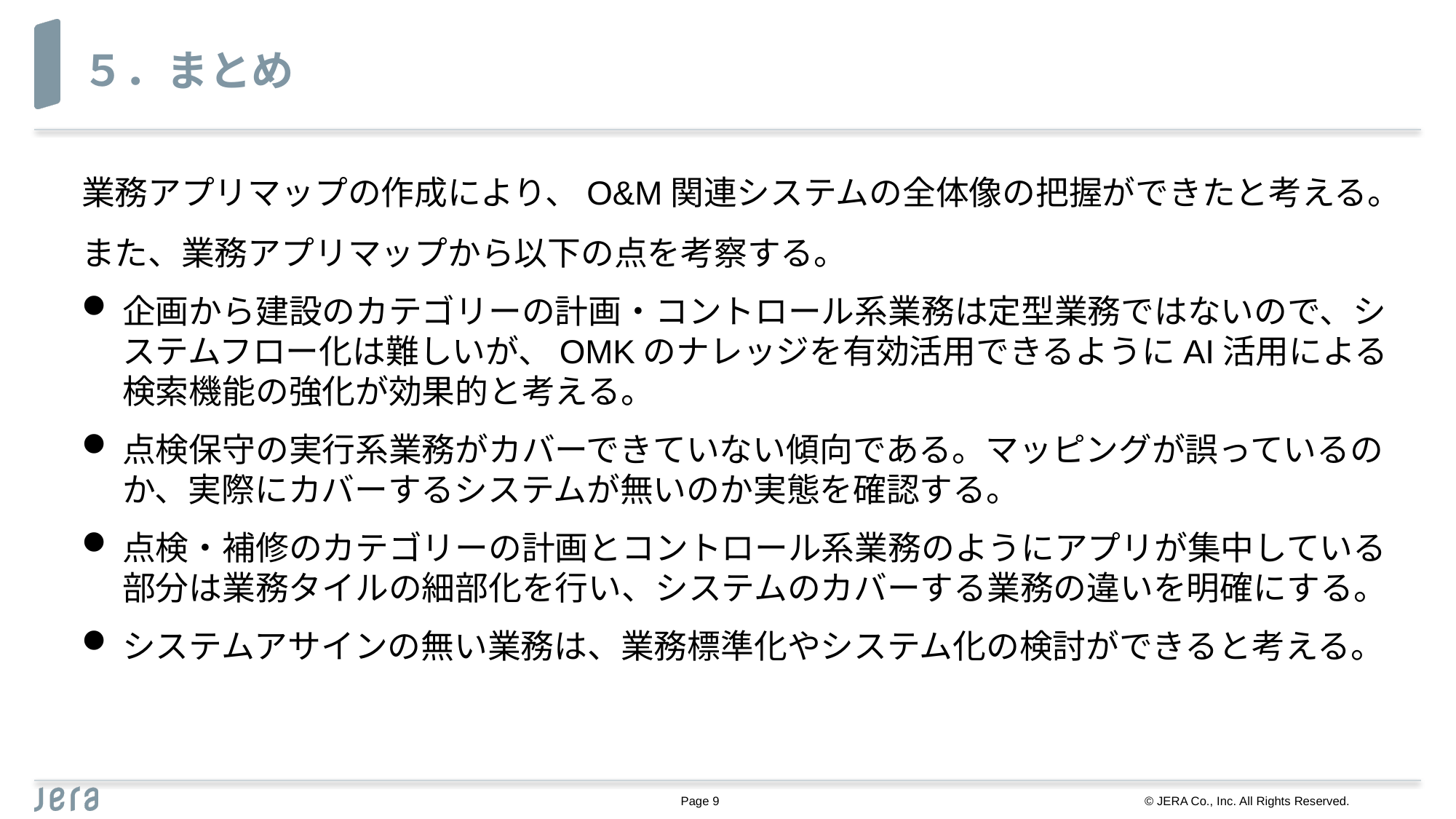

# ５．まとめ
業務アプリマップの作成により、O&M関連システムの全体像の把握ができたと考える。
また、業務アプリマップから以下の点を考察する。
企画から建設のカテゴリーの計画・コントロール系業務は定型業務ではないので、システムフロー化は難しいが、OMKのナレッジを有効活用できるようにAI活用による検索機能の強化が効果的と考える。
点検保守の実行系業務がカバーできていない傾向である。マッピングが誤っているのか、実際にカバーするシステムが無いのか実態を確認する。
点検・補修のカテゴリーの計画とコントロール系業務のようにアプリが集中している部分は業務タイルの細部化を行い、システムのカバーする業務の違いを明確にする。
システムアサインの無い業務は、業務標準化やシステム化の検討ができると考える。